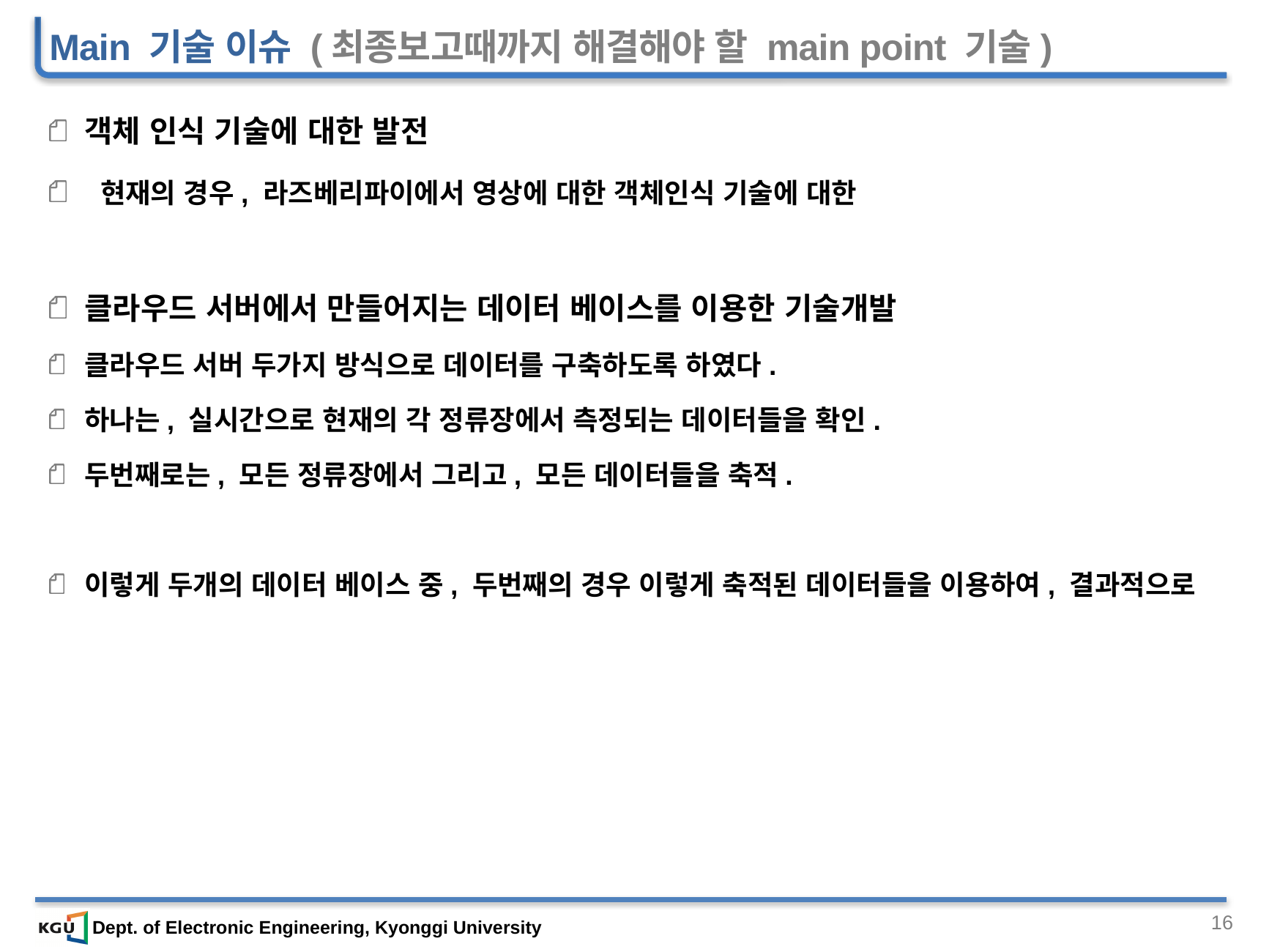

Main 기술 이슈 (최종보고때까지 해결해야 할 main point 기술)
객체 인식 기술에 대한 발전
 현재의 경우, 라즈베리파이에서 영상에 대한 객체인식 기술에 대한

클라우드 서버에서 만들어지는 데이터 베이스를 이용한 기술개발
클라우드 서버 두가지 방식으로 데이터를 구축하도록 하였다.
하나는, 실시간으로 현재의 각 정류장에서 측정되는 데이터들을 확인.
두번째로는, 모든 정류장에서 그리고, 모든 데이터들을 축적.

이렇게 두개의 데이터 베이스 중, 두번째의 경우 이렇게 축적된 데이터들을 이용하여, 결과적으로